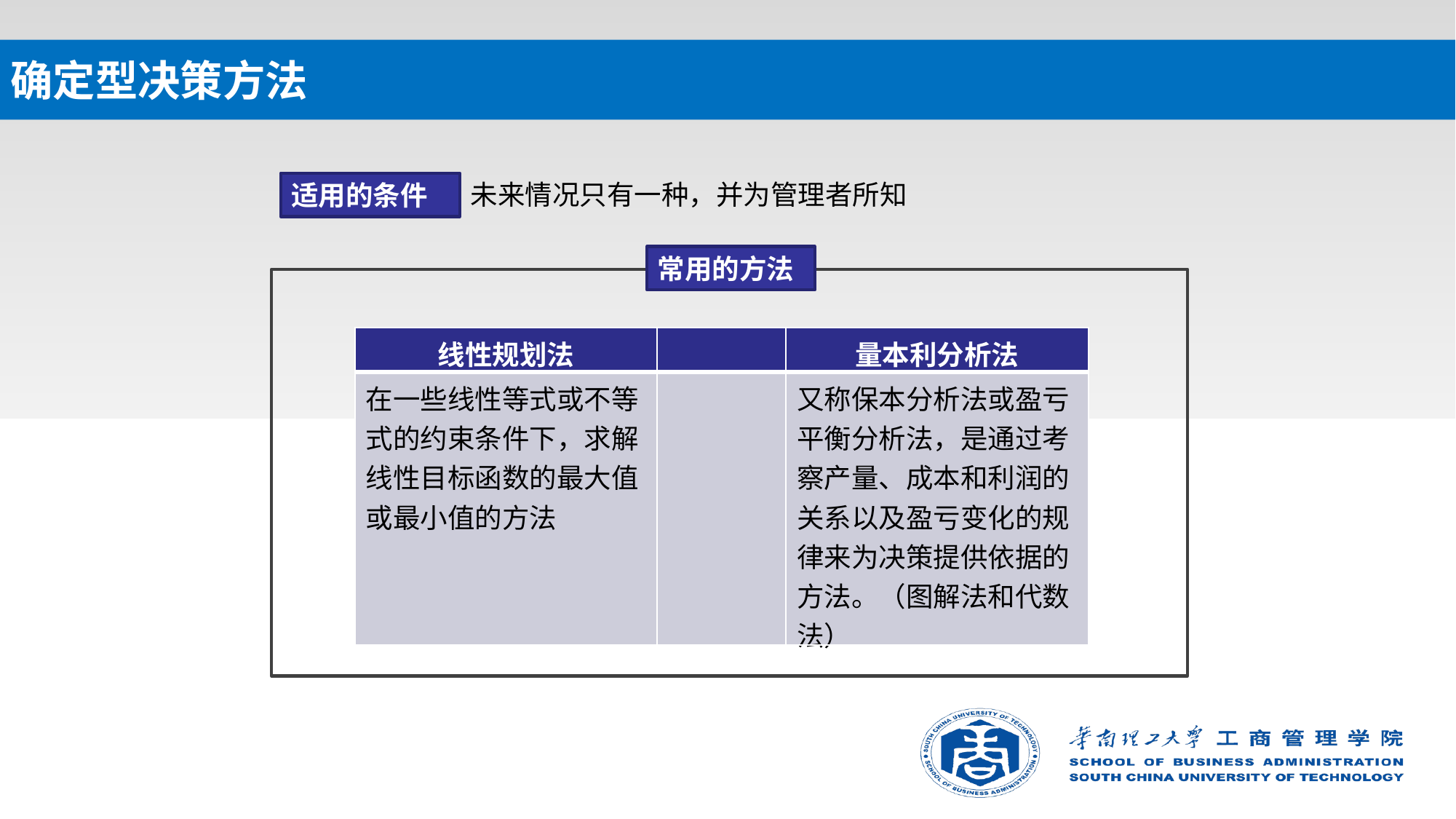

# 确定型决策方法
未来情况只有一种，并为管理者所知
适用的条件

常用的方法

| 线性规划法 |  | 量本利分析法 |
| --- | --- | --- |
| 在一些线性等式或不等式的约束条件下，求解线性目标函数的最大值或最小值的方法 |  | 又称保本分析法或盈亏平衡分析法，是通过考察产量、成本和利润的关系以及盈亏变化的规律来为决策提供依据的方法。（图解法和代数法） |